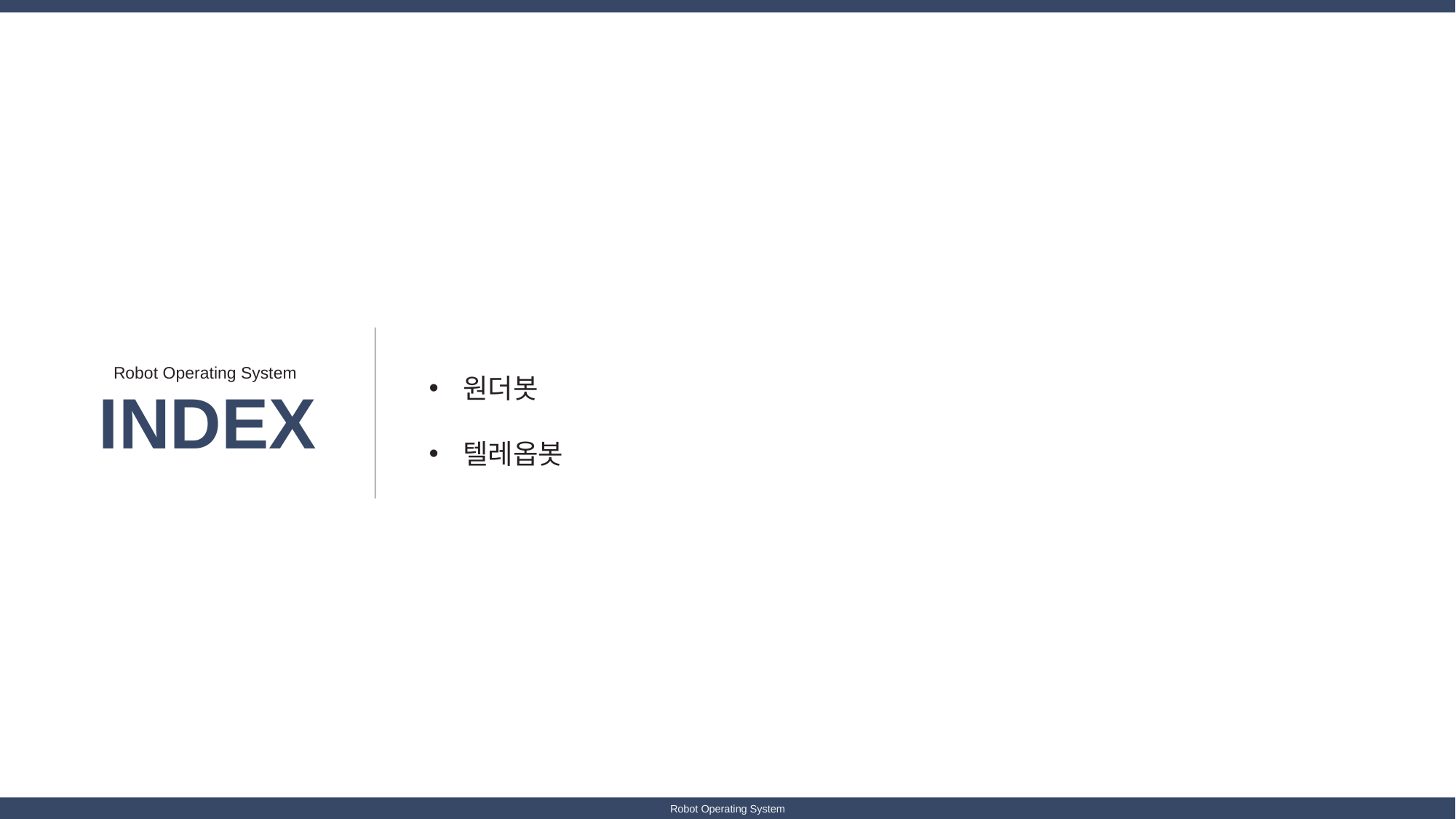

원더봇
텔레옵봇
Robot Operating System
INDEX
Robot Operating System